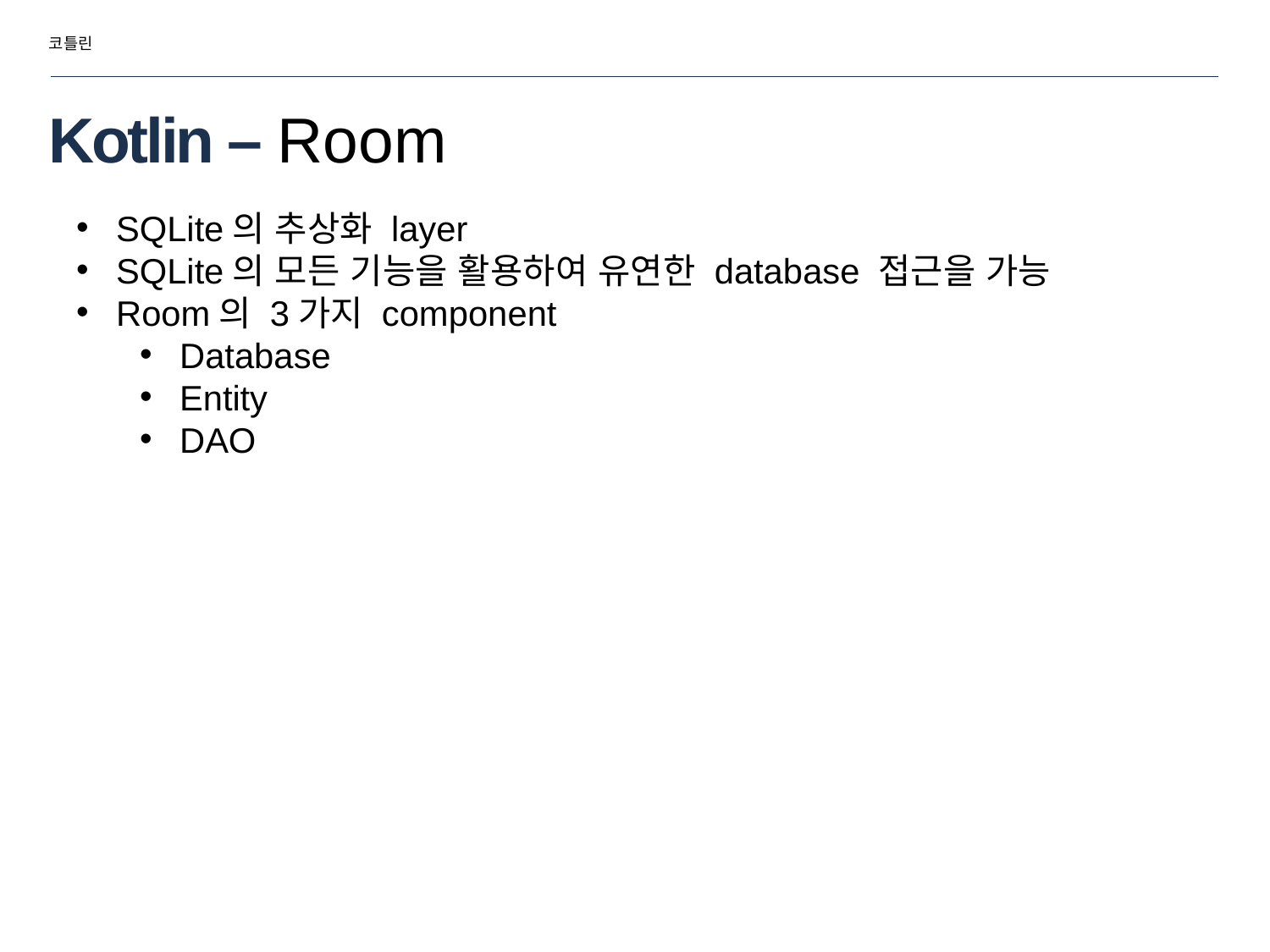

코틀린
# Kotlin – Room

SQLite의 추상화 layer
SQLite의 모든 기능을 활용하여 유연한 database 접근을 가능
Room의 3가지 component
Database
Entity
DAO